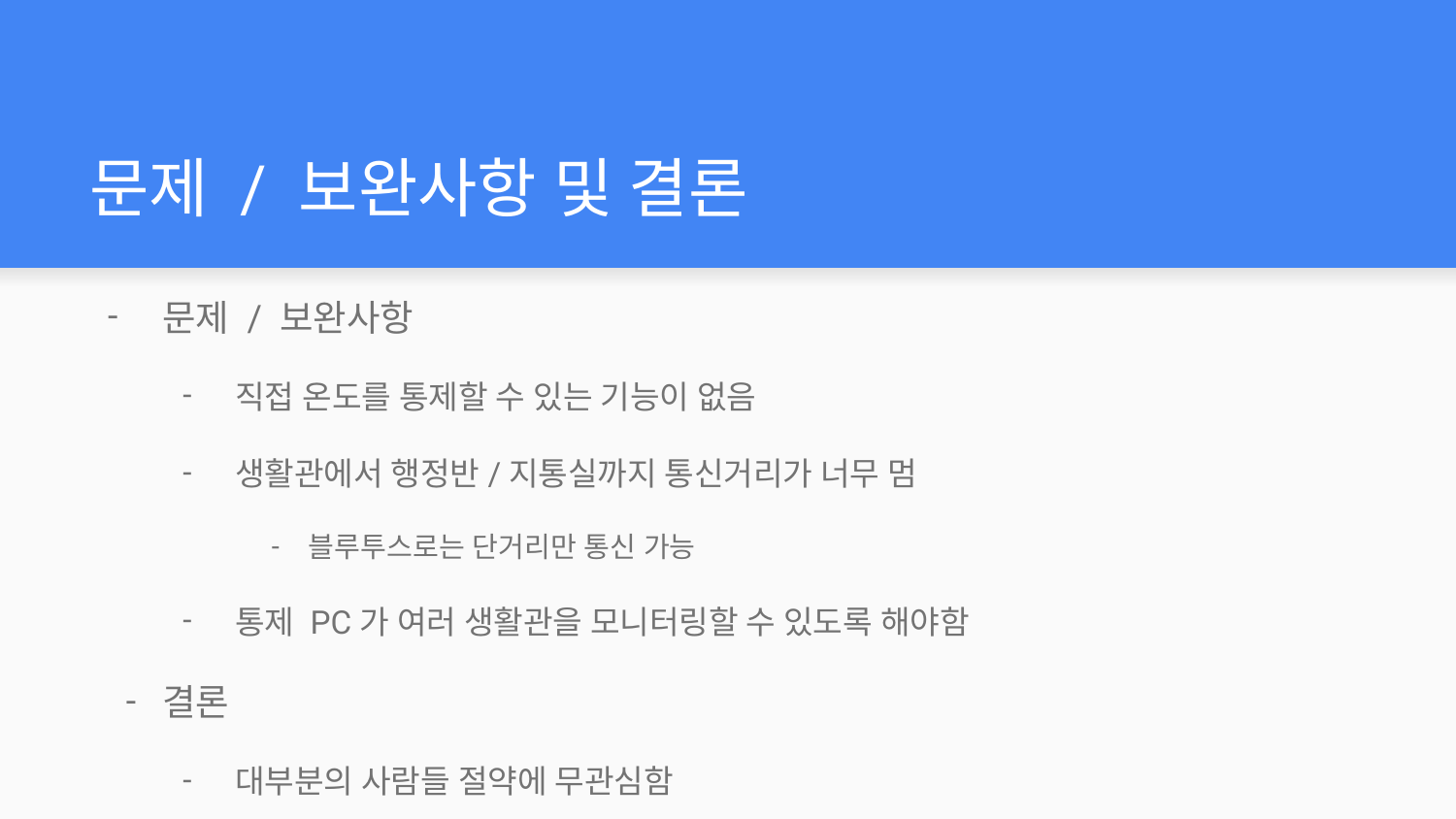

# 문제 / 보완사항 및 결론
문제 / 보완사항
직접 온도를 통제할 수 있는 기능이 없음
생활관에서 행정반/지통실까지 통신거리가 너무 멈
블루투스로는 단거리만 통신 가능
통제 PC가 여러 생활관을 모니터링할 수 있도록 해야함
결론
대부분의 사람들 절약에 무관심함
아주 간단하지만 도움이 크게될 예상
설치 / 사용하기 쉬움
직접 통제는 못 하지만 에너지 낭비 해결에 대한 도우미 역할
군대같은 큰 조직에는 작은 실천도 큰 효과를 냄
특히 현재 환경문제를 고려하면 작은 실천이라도 하는게 중요함